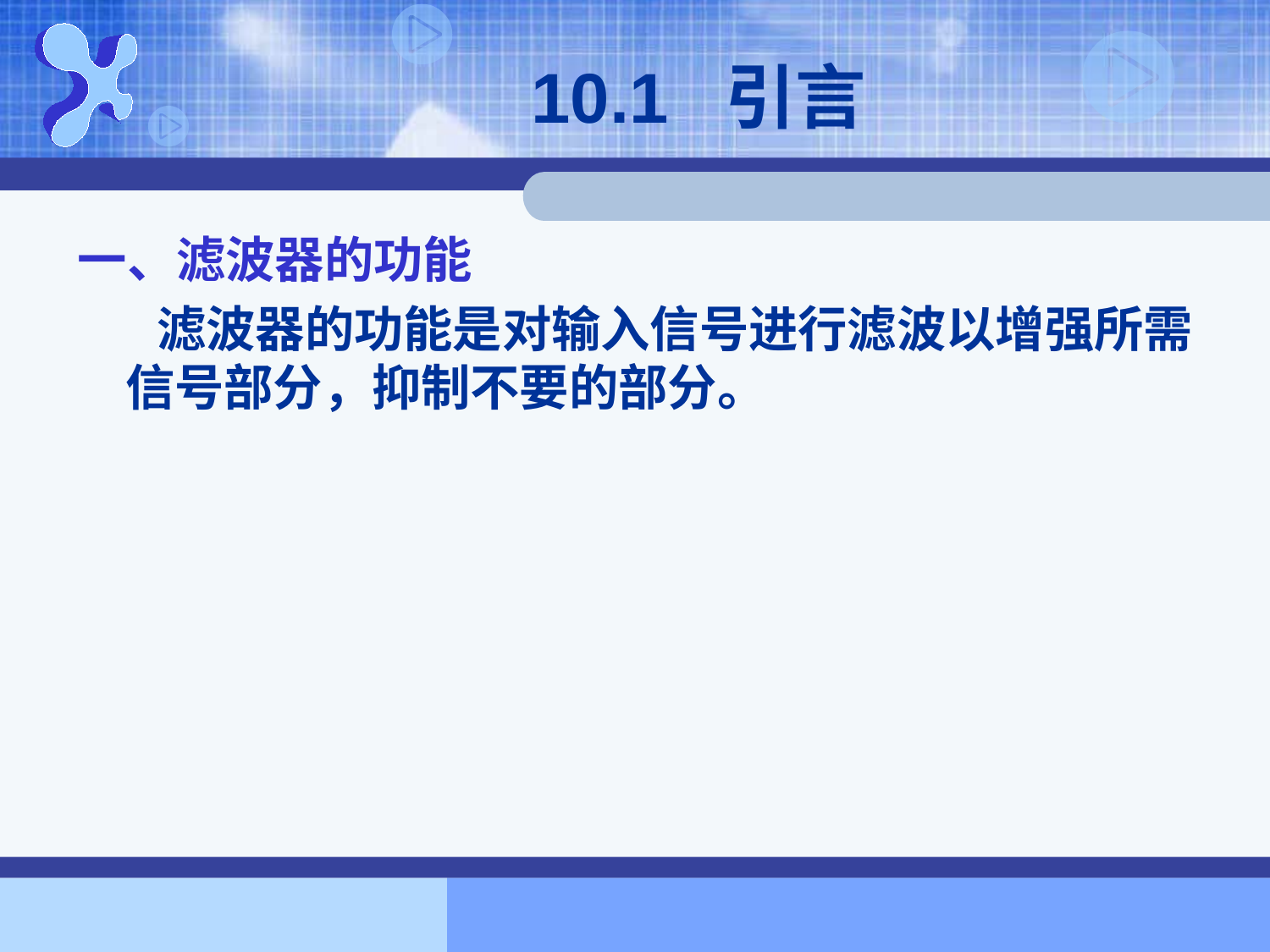

# 10.1  引言
一、滤波器的功能
      滤波器的功能是对输入信号进行滤波以增强所需信号部分，抑制不要的部分。